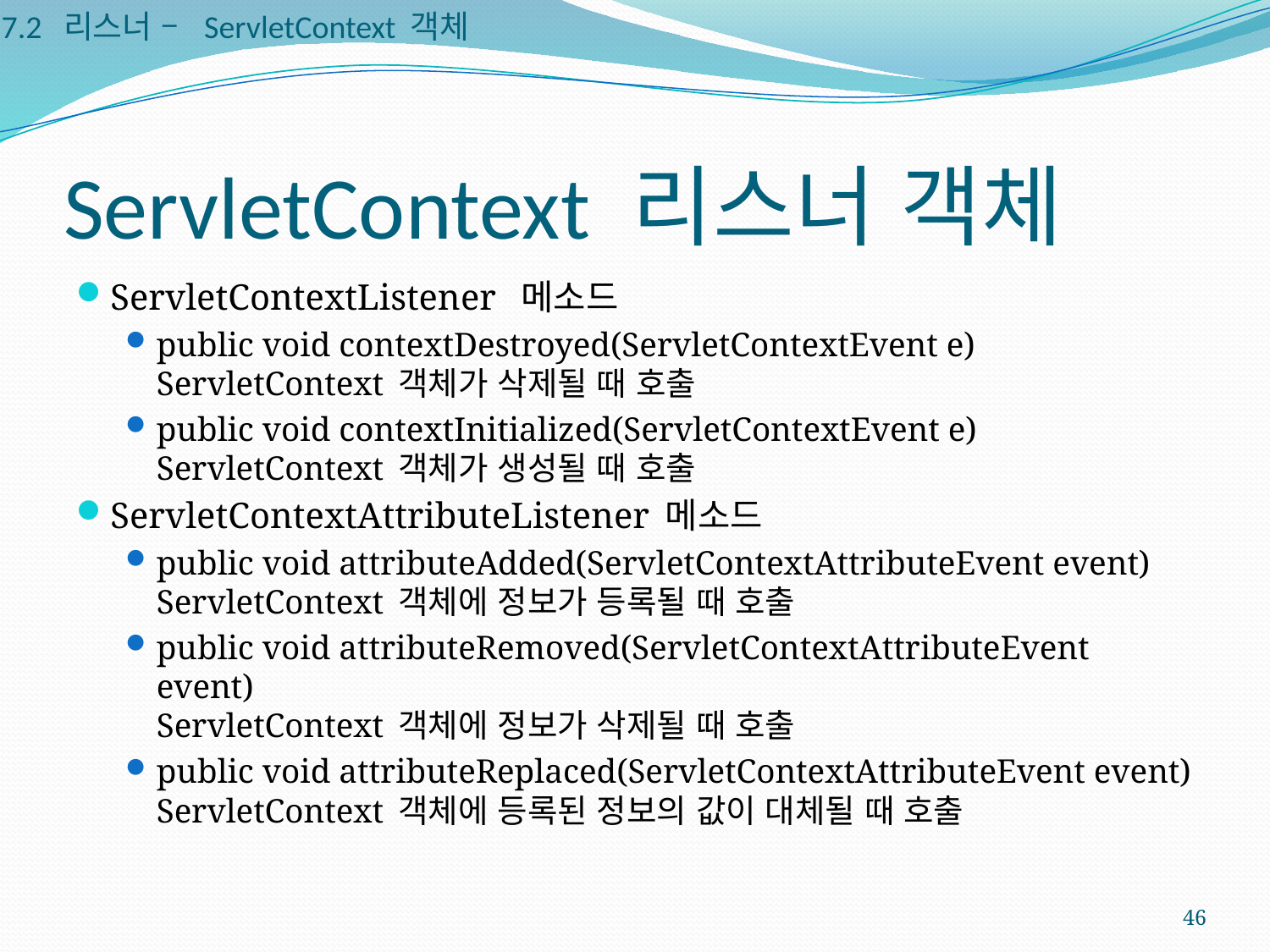

7.2  리스너 –  ServletContext 객체
# ServletContext 리스너 객체
ServletContextListener  메소드
public void contextDestroyed(ServletContextEvent e)
ServletContext 객체가 삭제될 때 호출
public void contextInitialized(ServletContextEvent e)
ServletContext 객체가 생성될 때 호출
ServletContextAttributeListener 메소드
public void attributeAdded(ServletContextAttributeEvent event)
ServletContext 객체에 정보가 등록될 때 호출
public void attributeRemoved(ServletContextAttributeEvent event)
ServletContext 객체에 정보가 삭제될 때 호출
public void attributeReplaced(ServletContextAttributeEvent event)
ServletContext 객체에 등록된 정보의 값이 대체될 때 호출

46